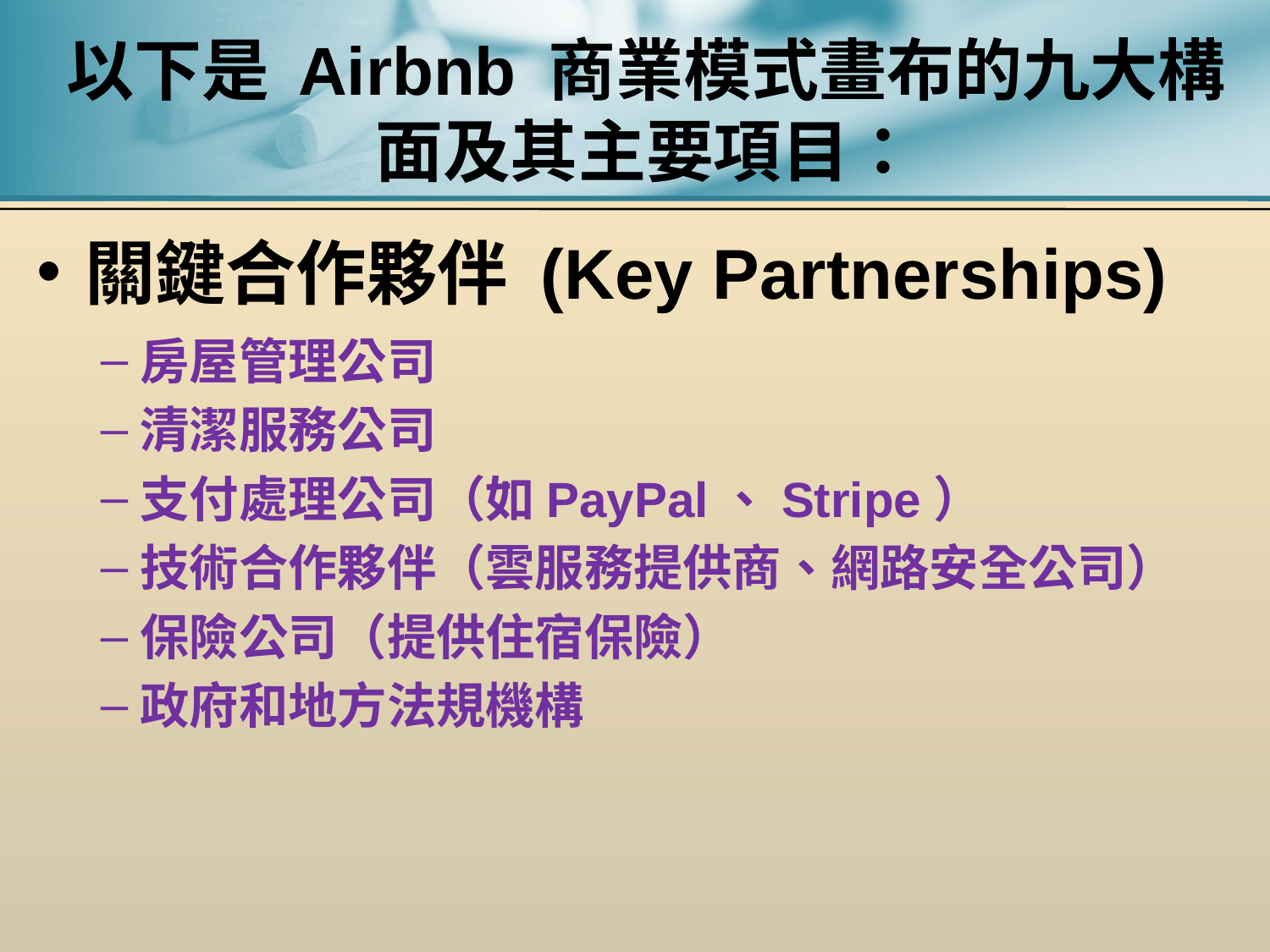

# 以下是 Airbnb 商業模式畫布的九大構面及其主要項目：
關鍵合作夥伴 (Key Partnerships)
房屋管理公司
清潔服務公司
支付處理公司（如PayPal、Stripe）
技術合作夥伴（雲服務提供商、網路安全公司）
保險公司（提供住宿保險）
政府和地方法規機構